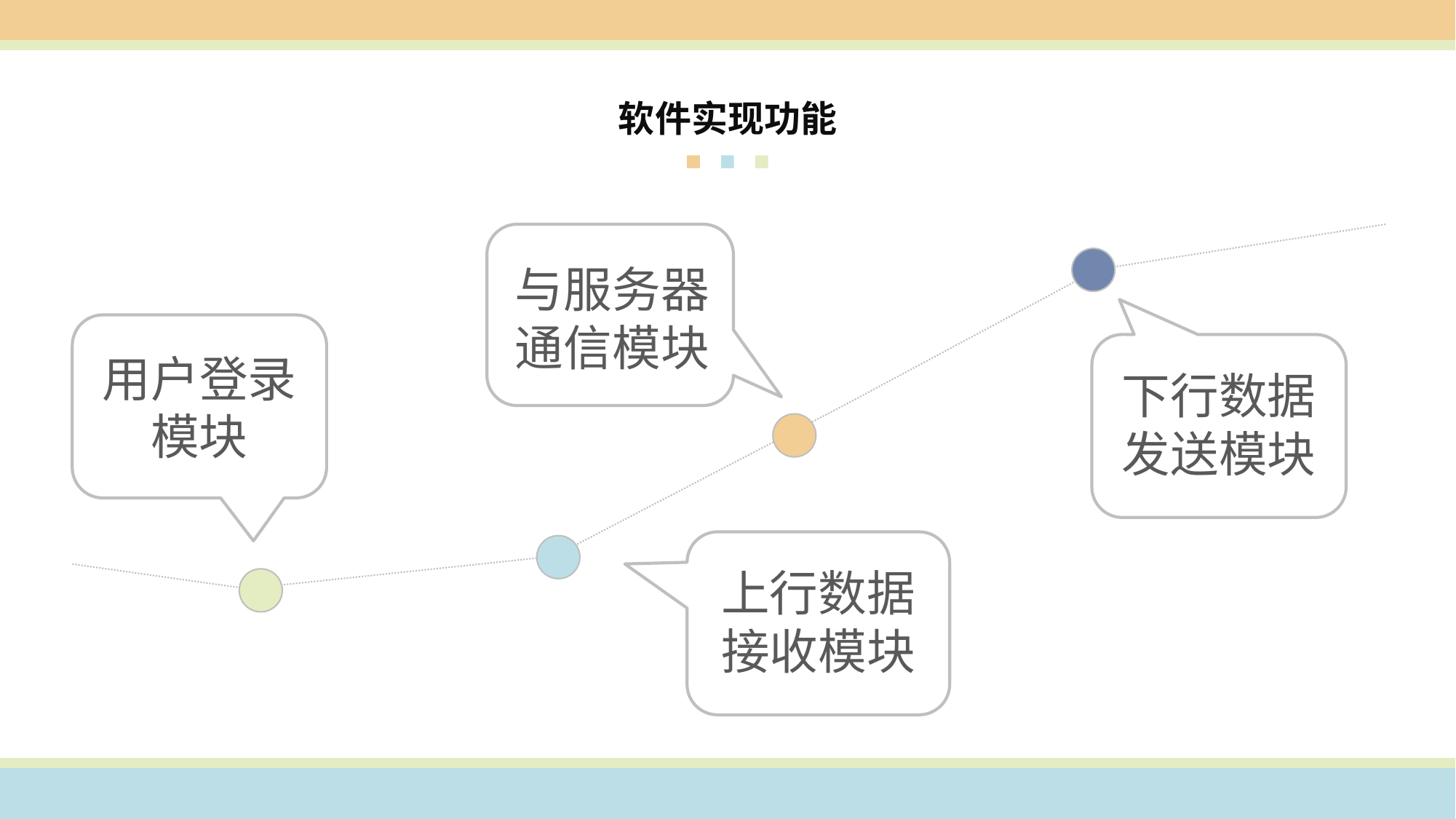

软件实现功能

与服务器
通信模块

用户登录
模块
下行数据
发送模块

上行数据
接收模块